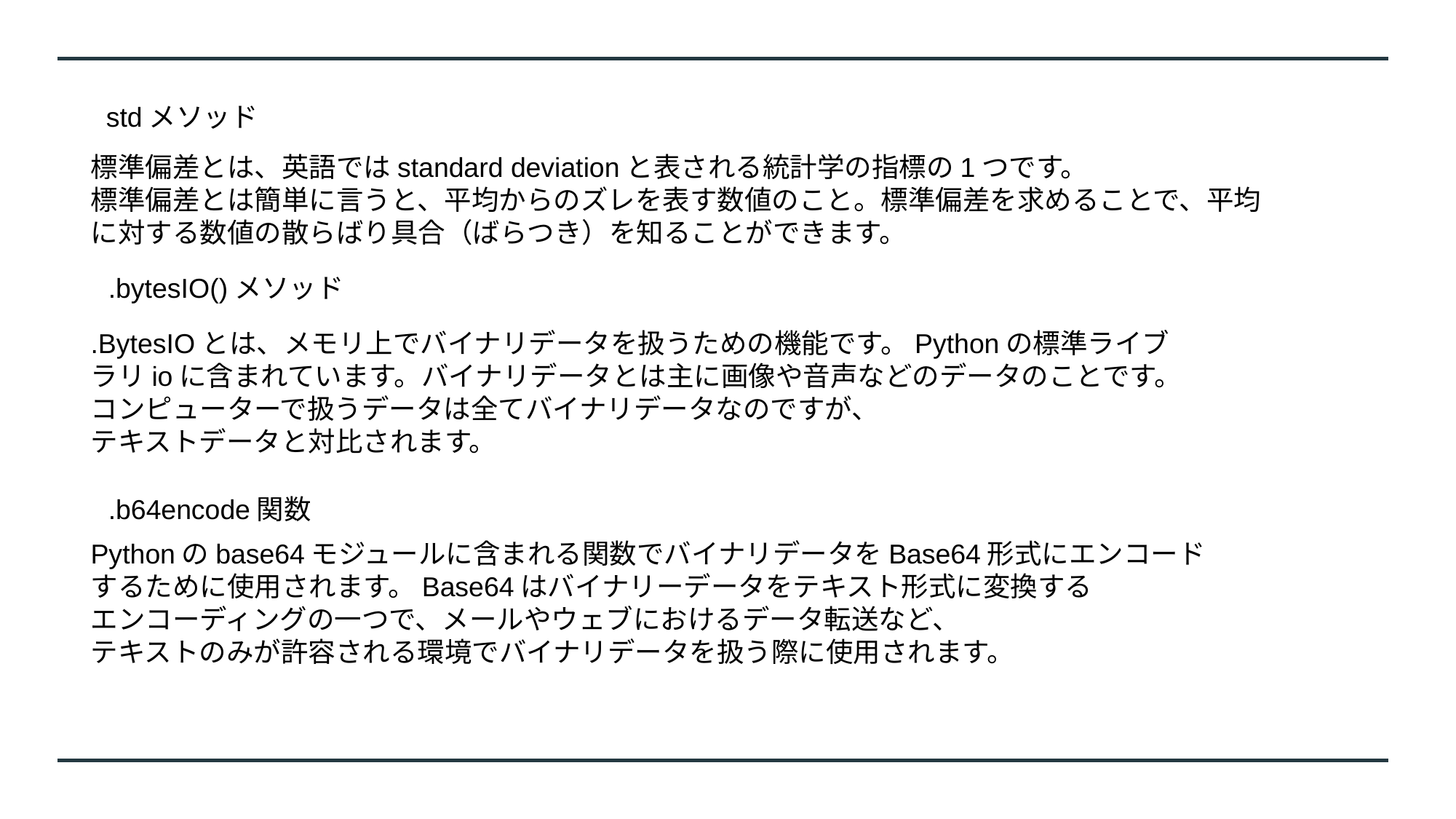

stdメソッド
標準偏差とは、英語ではstandard deviationと表される統計学の指標の1つです。
標準偏差とは簡単に言うと、平均からのズレを表す数値のこと。標準偏差を求めることで、平均
に対する数値の散らばり具合（ばらつき）を知ることができます。
.bytesIO()メソッド
.BytesIOとは、メモリ上でバイナリデータを扱うための機能です。Pythonの標準ライブラリioに含まれています。バイナリデータとは主に画像や音声などのデータのことです。
コンピューターで扱うデータは全てバイナリデータなのですが、
テキストデータと対比されます。
.b64encode関数
Pythonのbase64モジュールに含まれる関数でバイナリデータをBase64形式にエンコードするために使用されます。Base64はバイナリーデータをテキスト形式に変換する
エンコーディングの一つで、メールやウェブにおけるデータ転送など、
テキストのみが許容される環境でバイナリデータを扱う際に使用されます。